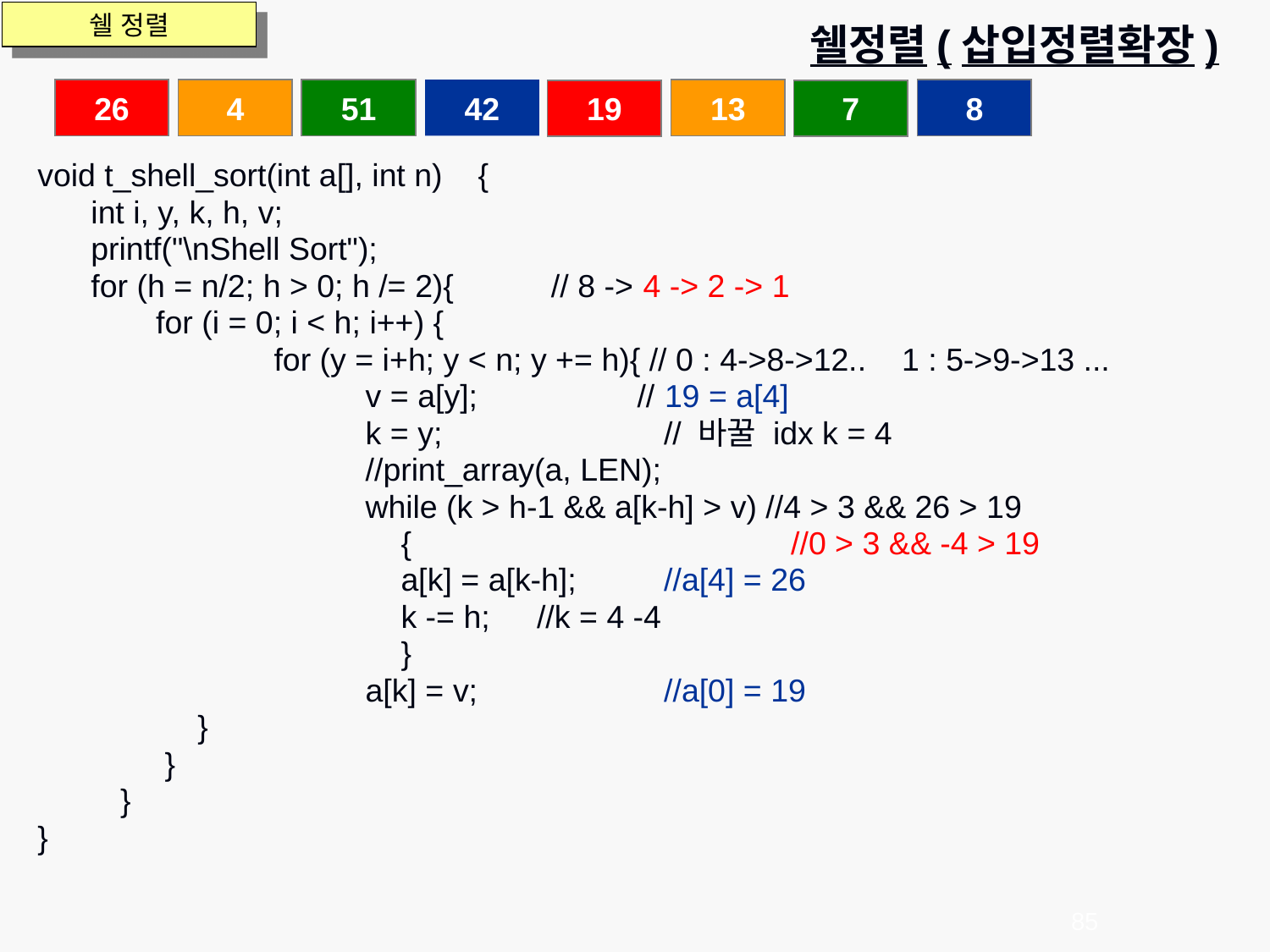

쉘정렬(삽입정렬확장)
쉘 정렬
26
4
51
42
13
8
19
7
void t_shell_sort(int a[], int n)    {
      int i, y, k, h, v;
      printf("\nShell Sort");
      for (h = n/2; h > 0; h /= 2){           // 8 -> 4 -> 2 -> 1
	     for (i = 0; i < h; i++) {
		    for (y = i+h; y < n; y += h){ // 0 : 4->8->12..    1 : 5->9->13 ...
			v = a[y];                  // 19 = a[4]
			k = y;		     // 바꿀 idx k = 4
			//print_array(a, LEN);
			while (k > h-1 && a[k-h] > v) //4 > 3 && 26 > 19
			    {			     //0 > 3 && -4 > 19
			    a[k] = a[k-h];	     //a[4] = 26
			    k -= h;	     //k = 4 -4
			    }
			a[k] = v;		     //a[0] = 19
                  }
	      }
	 }
}
85